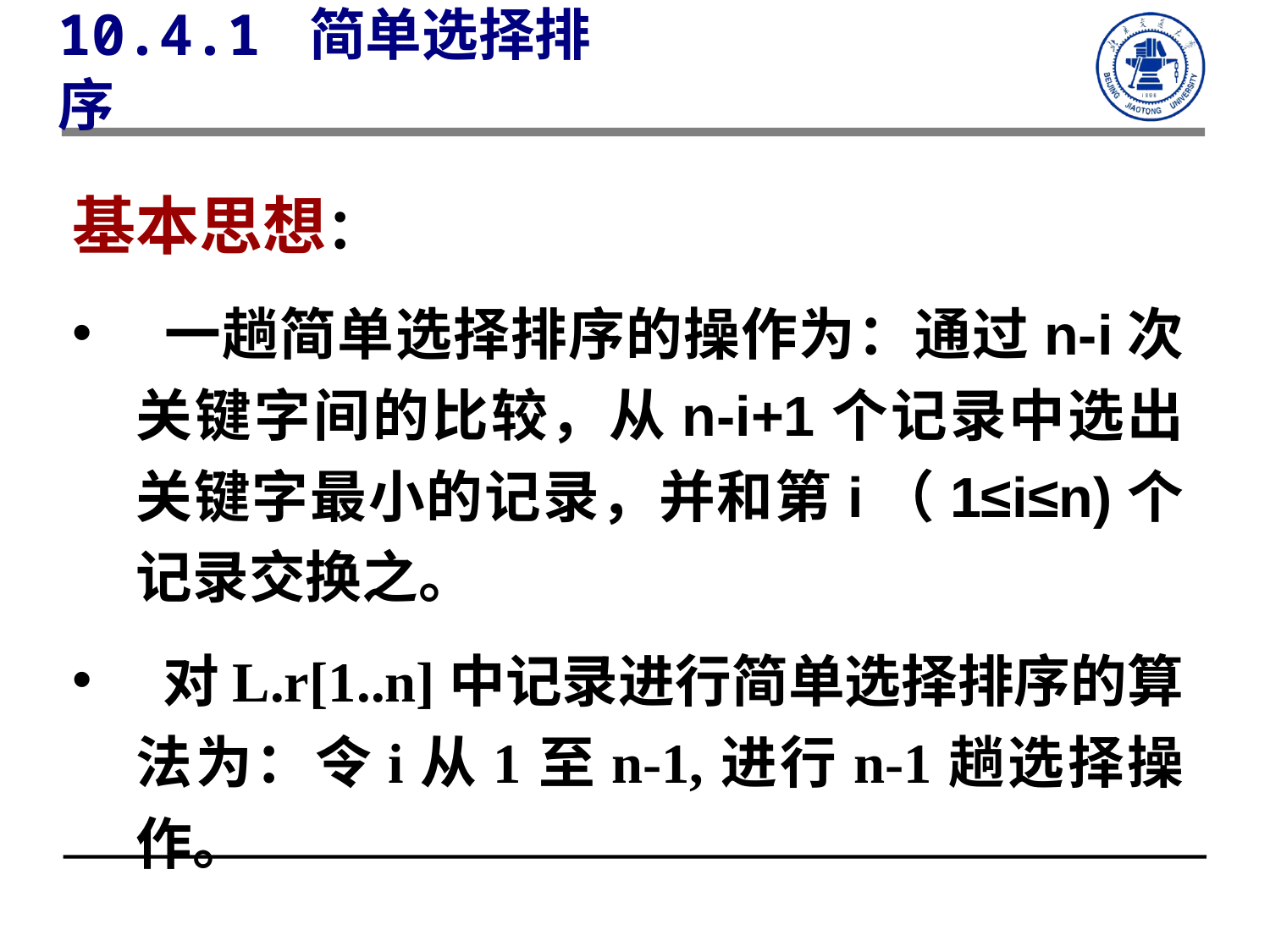

10.4.1 简单选择排序
基本思想：
 一趟简单选择排序的操作为：通过n-i次关键字间的比较，从n-i+1个记录中选出关键字最小的记录，并和第i（1≤i≤n)个记录交换之。
 对L.r[1..n]中记录进行简单选择排序的算法为：令i从1至n-1,进行n-1趟选择操作。